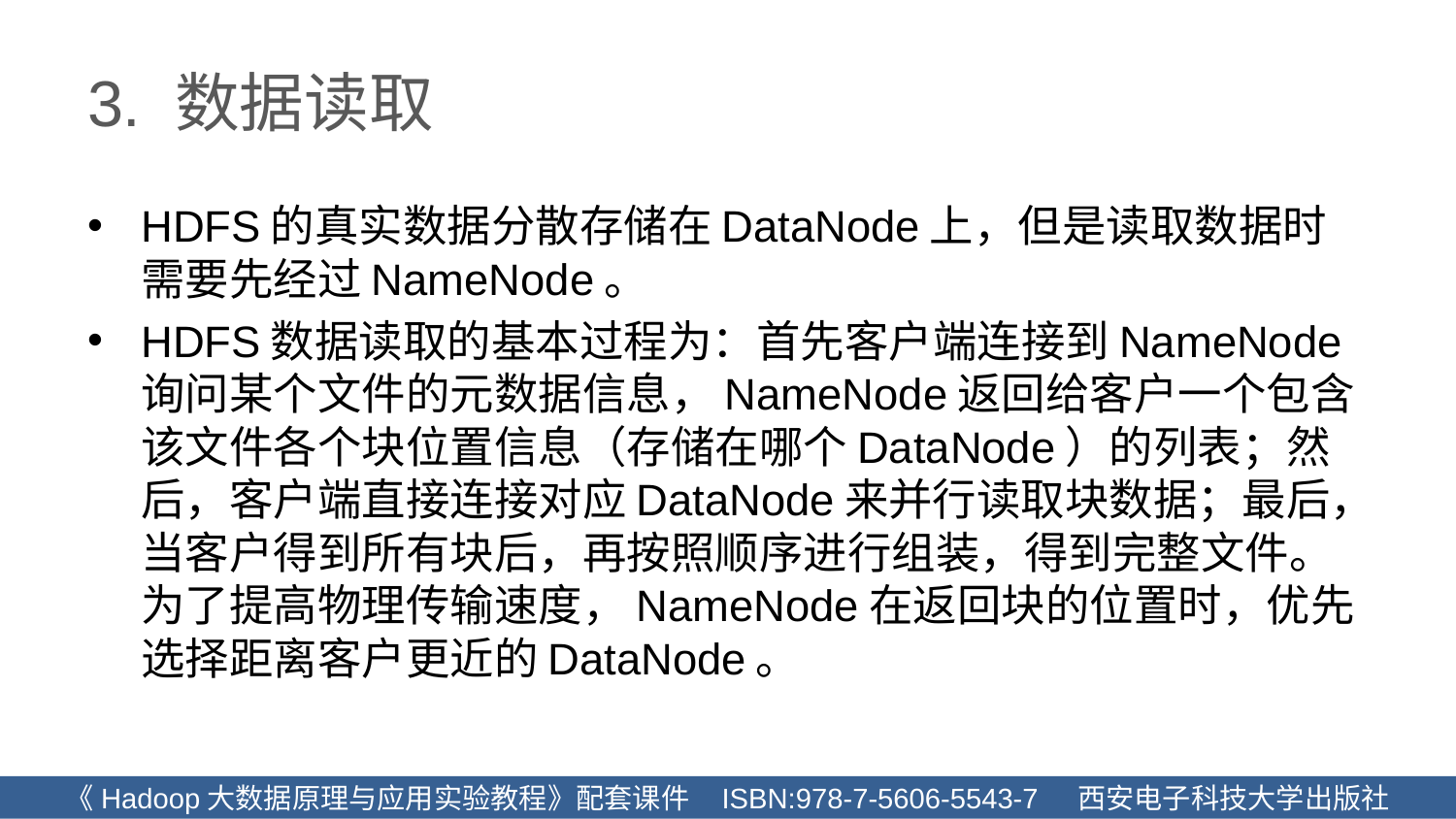

# 3. 数据读取
HDFS的真实数据分散存储在DataNode上，但是读取数据时需要先经过NameNode。
HDFS数据读取的基本过程为：首先客户端连接到NameNode询问某个文件的元数据信息，NameNode返回给客户一个包含该文件各个块位置信息（存储在哪个DataNode）的列表；然后，客户端直接连接对应DataNode来并行读取块数据；最后，当客户得到所有块后，再按照顺序进行组装，得到完整文件。为了提高物理传输速度，NameNode在返回块的位置时，优先选择距离客户更近的DataNode。